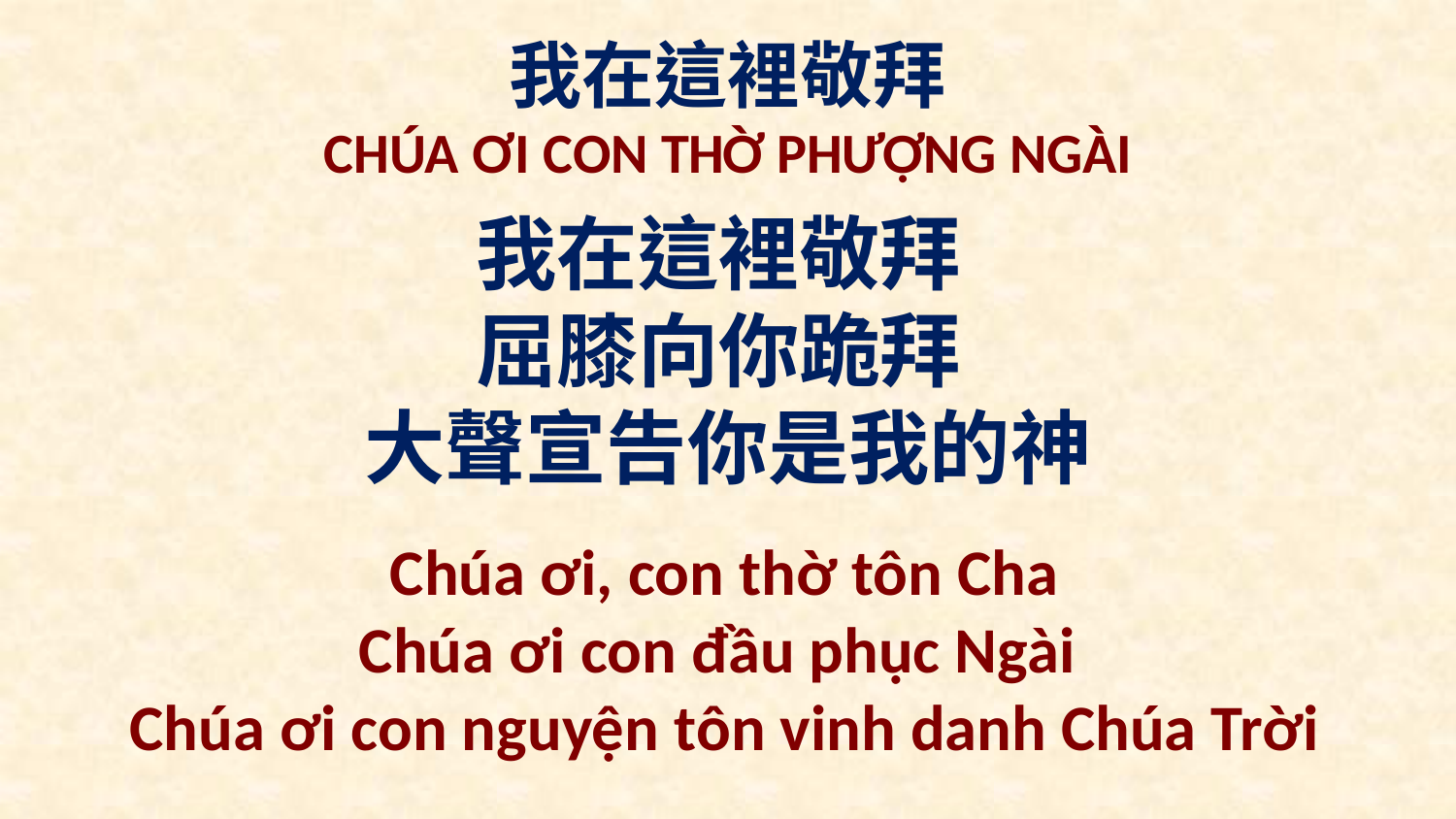

我在這裡敬拜
CHÚA ƠI CON THỜ PHƯỢNG NGÀI
我在這裡敬拜
屈膝向你跪拜
大聲宣告你是我的神
Chúa ơi, con thờ tôn Cha
Chúa ơi con đầu phục Ngài
Chúa ơi con nguyện tôn vinh danh Chúa Trời